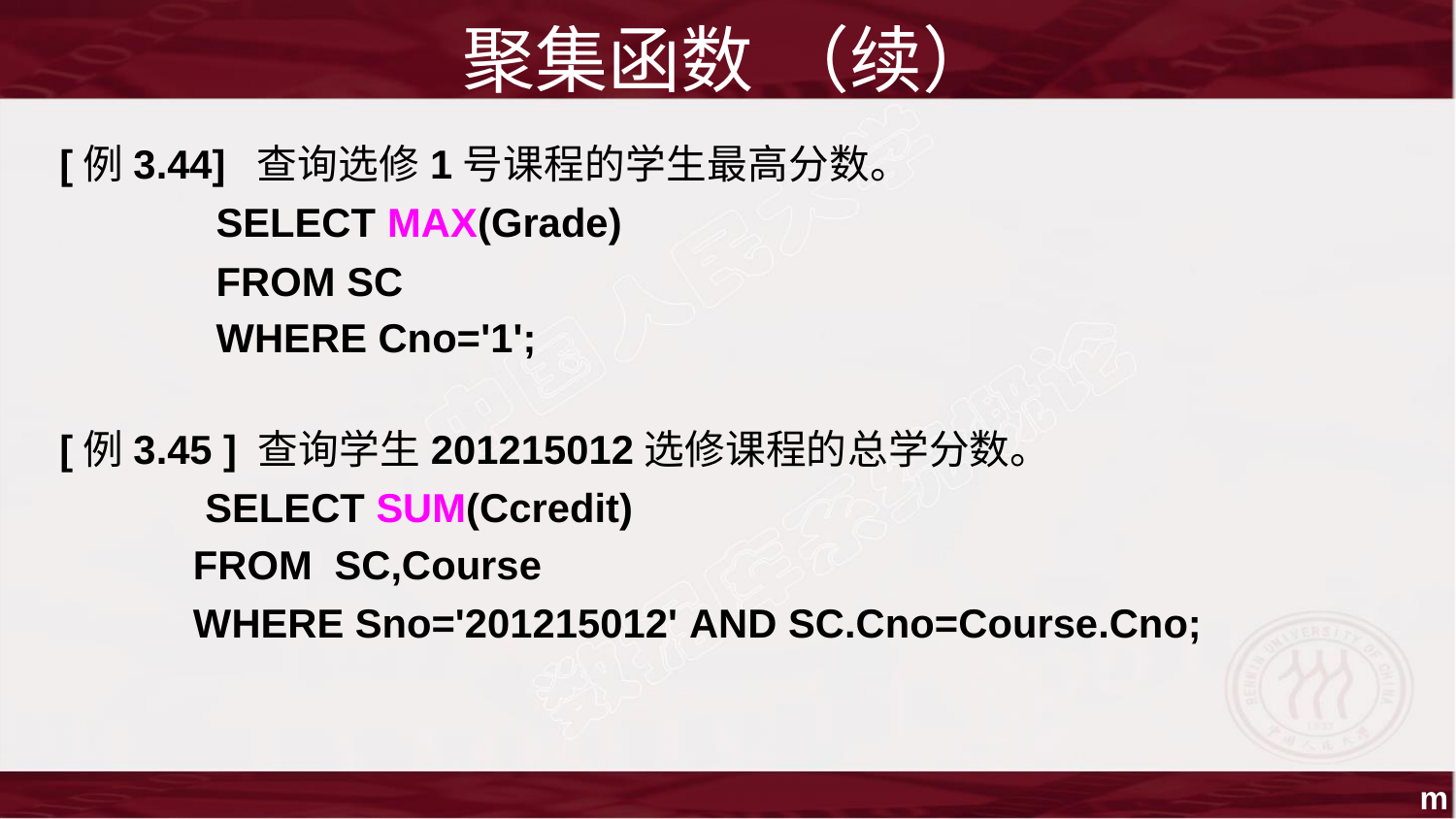

聚集函数 （续）
[例3.44] 查询选修1号课程的学生最高分数。
SELECT MAX(Grade)
FROM SC
WHERE Cno='1';
[例3.45 ] 查询学生201215012选修课程的总学分数。
SELECT SUM(Ccredit)
FROM SC,Course
WHERE Sno='201215012' AND SC.Cno=Course.Cno;
m